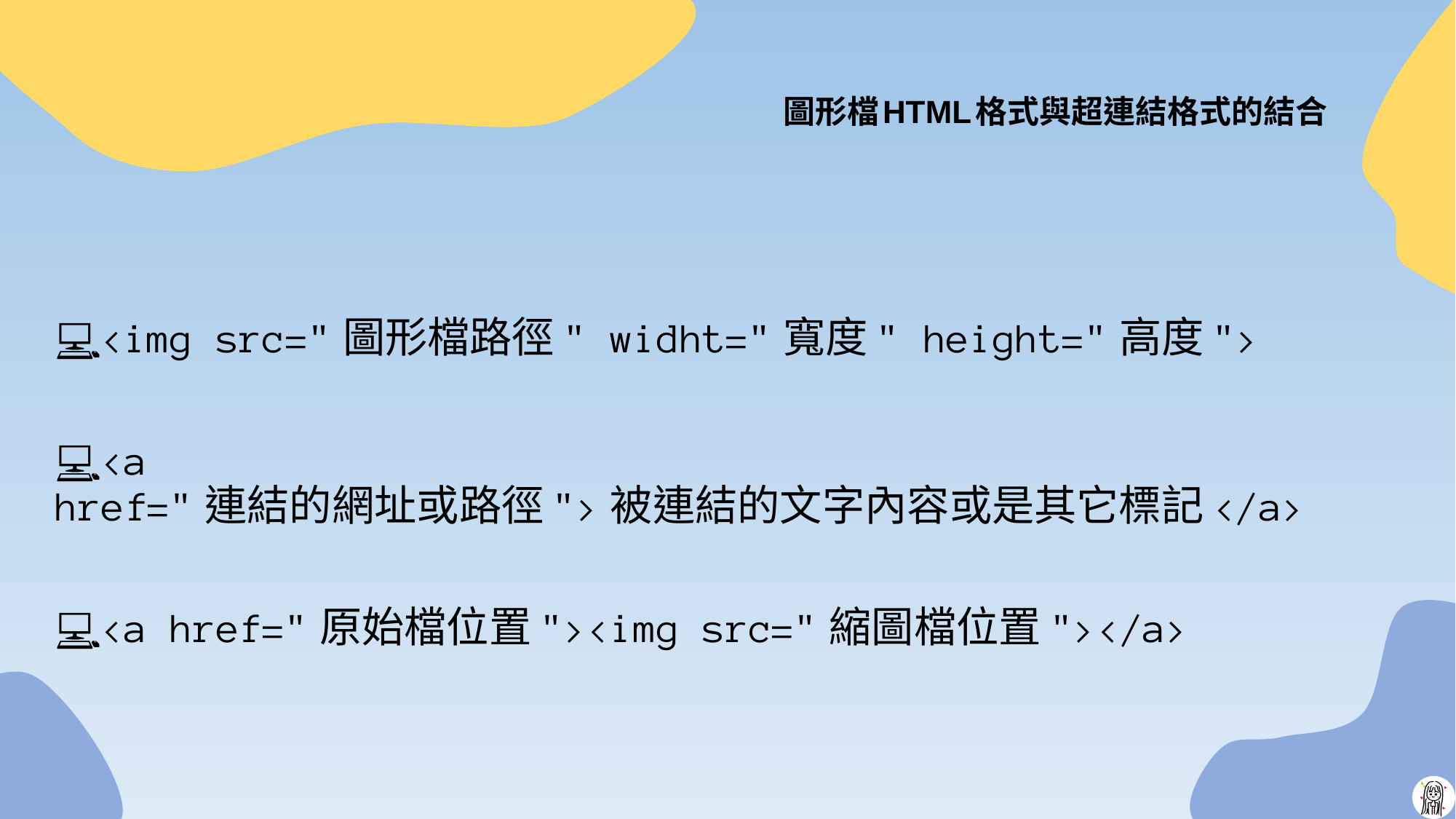

# 圖形檔HTML格式與超連結格式的結合
💻<img src="圖形檔路徑" widht="寬度" height="高度">

💻<a href="連結的網址或路徑">被連結的文字內容或是其它標記</a>

💻<a href="原始檔位置"><img src="縮圖檔位置"></a>
34